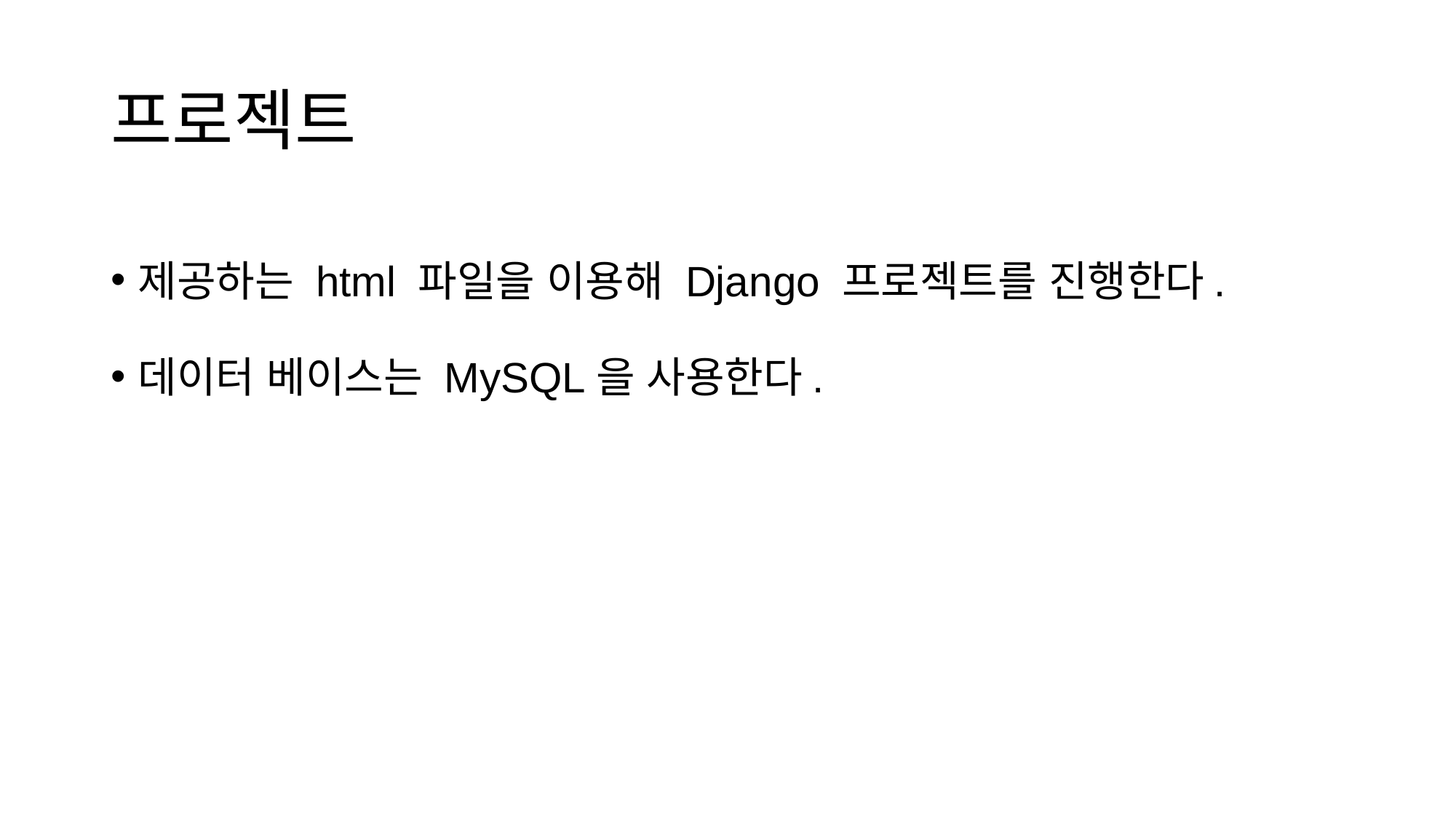

# 프로젝트
제공하는 html 파일을 이용해 Django 프로젝트를 진행한다.
데이터 베이스는 MySQL을 사용한다.